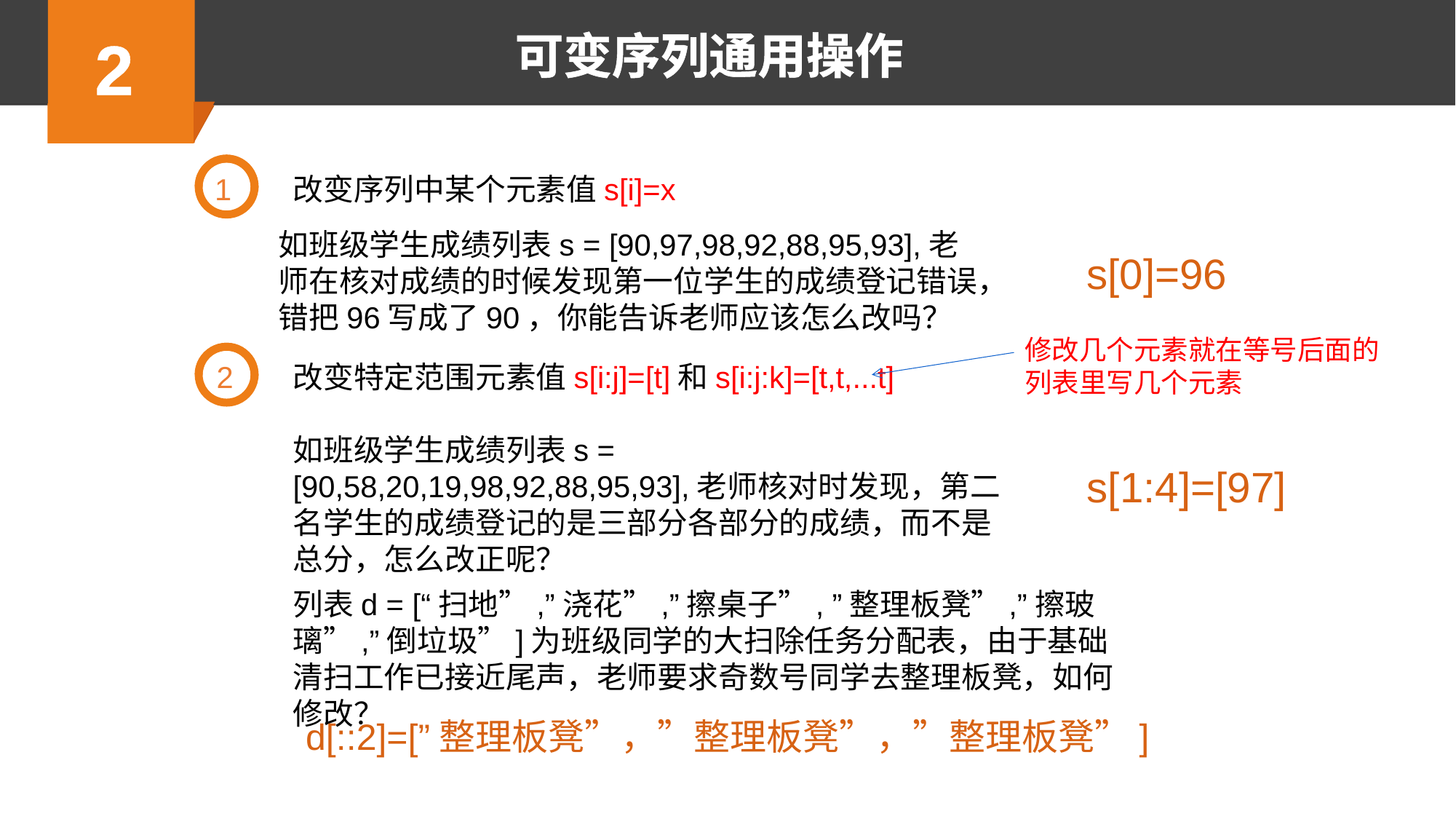

2
可变序列通用操作

1
改变序列中某个元素值s[i]=x
如班级学生成绩列表s = [90,97,98,92,88,95,93],老师在核对成绩的时候发现第一位学生的成绩登记错误，错把96写成了90，你能告诉老师应该怎么改吗？
s[0]=96
修改几个元素就在等号后面的列表里写几个元素

2
改变特定范围元素值s[i:j]=[t]和s[i:j:k]=[t,t,...t]
如班级学生成绩列表s = [90,58,20,19,98,92,88,95,93],老师核对时发现，第二名学生的成绩登记的是三部分各部分的成绩，而不是总分，怎么改正呢？
s[1:4]=[97]
列表d = [“扫地”,”浇花”,”擦桌子”, ”整理板凳”,”擦玻璃”,”倒垃圾”]为班级同学的大扫除任务分配表，由于基础清扫工作已接近尾声，老师要求奇数号同学去整理板凳，如何修改？
d[::2]=[”整理板凳”，”整理板凳”，”整理板凳”]